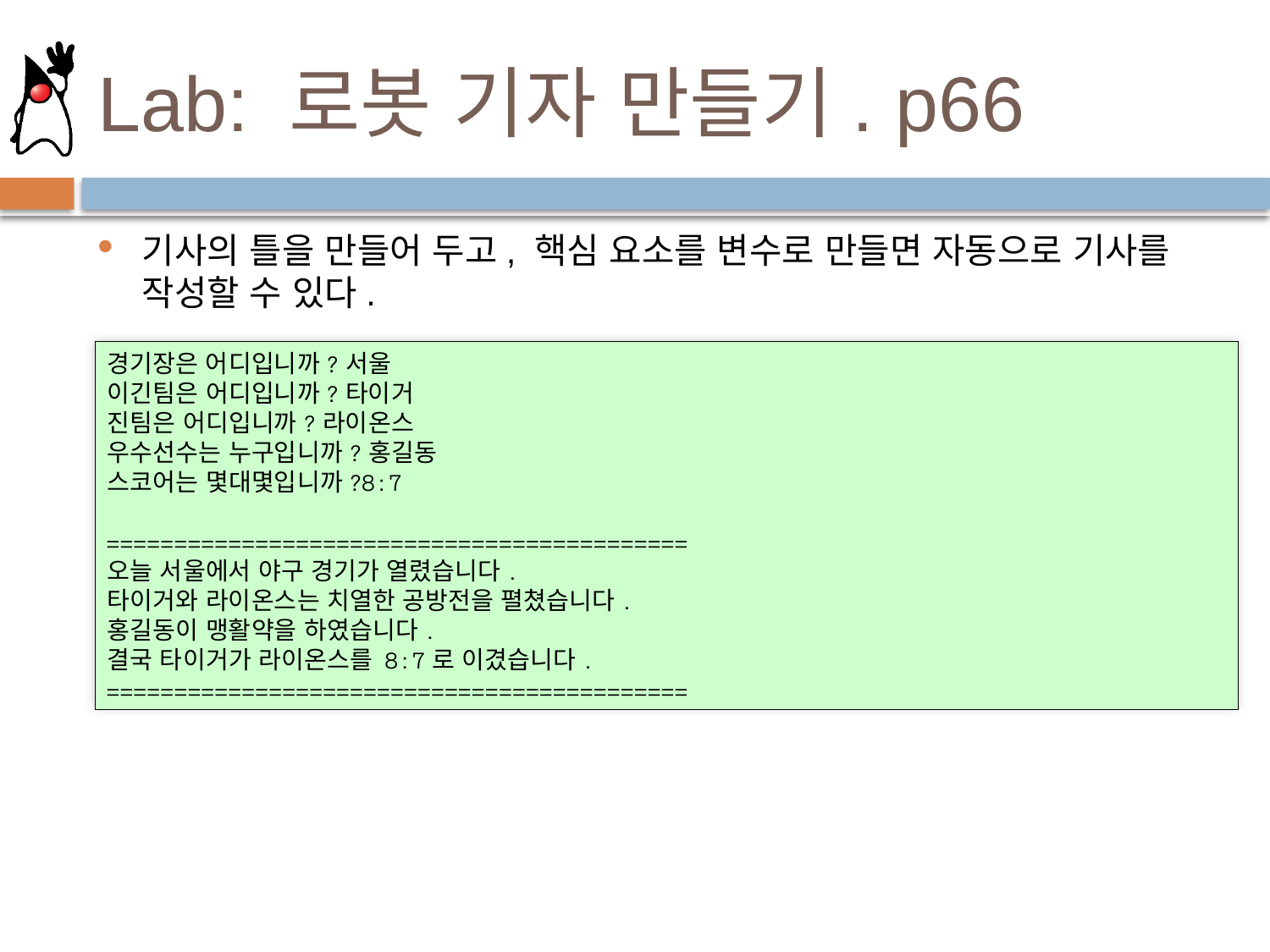

# Lab: 로봇 기자 만들기. p66
기사의 틀을 만들어 두고, 핵심 요소를 변수로 만들면 자동으로 기사를 작성할 수 있다.
경기장은 어디입니까?서울
이긴팀은 어디입니까?타이거
진팀은 어디입니까?라이온스
우수선수는 누구입니까?홍길동
스코어는 몇대몇입니까?8:7

===========================================
오늘 서울에서 야구 경기가 열렸습니다.
타이거와 라이온스는 치열한 공방전을 펼쳤습니다.
홍길동이 맹활약을 하였습니다.
결국 타이거가 라이온스를 8:7로 이겼습니다.
===========================================